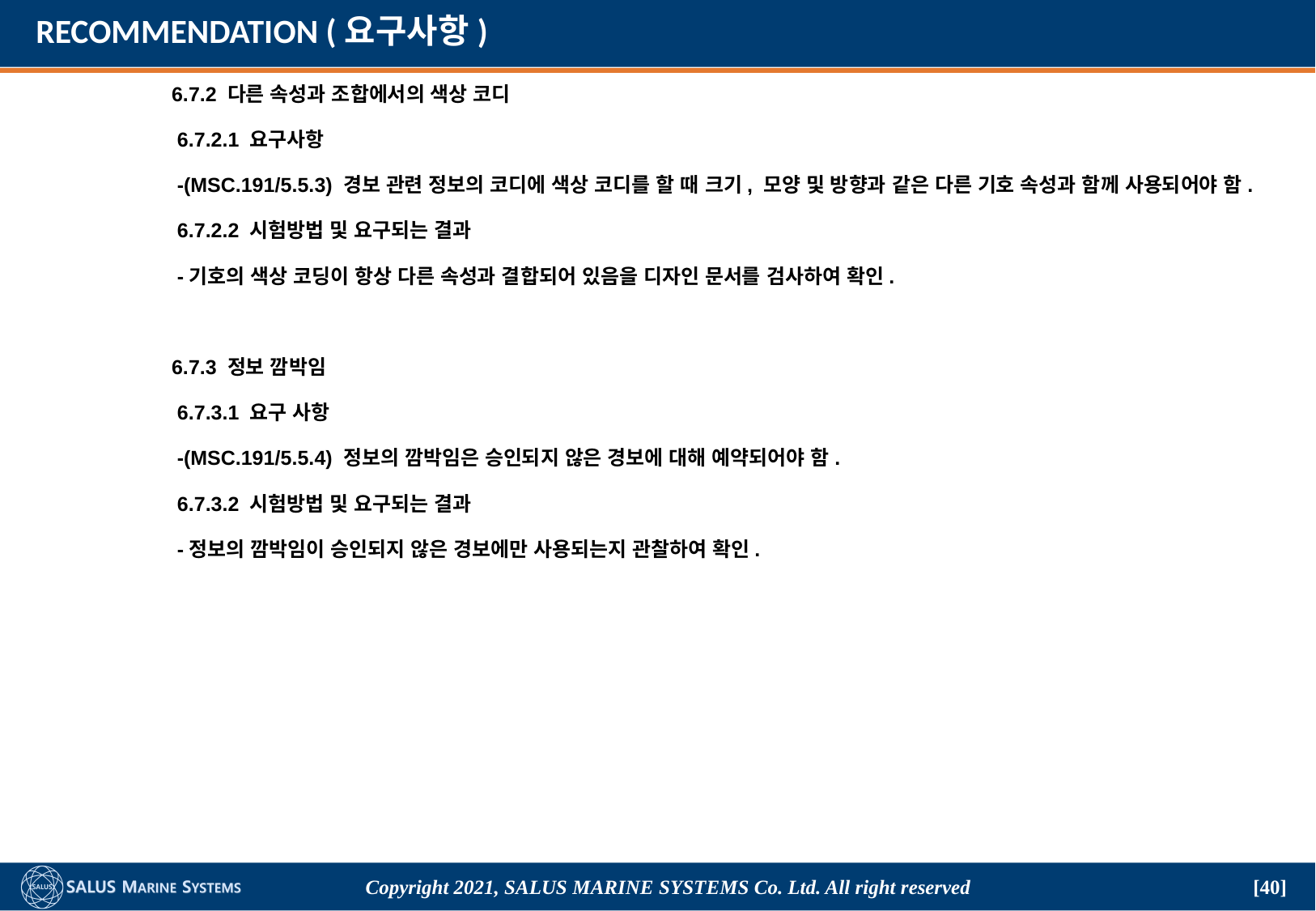

# RECOMMENDATION (요구사항)
	6.7.2 다른 속성과 조합에서의 색상 코디
	 6.7.2.1 요구사항
	 -(MSC.191/5.5.3) 경보 관련 정보의 코디에 색상 코디를 할 때 크기, 모양 및 방향과 같은 다른 기호 속성과 함께 사용되어야 함.
	 6.7.2.2 시험방법 및 요구되는 결과
	 -기호의 색상 코딩이 항상 다른 속성과 결합되어 있음을 디자인 문서를 검사하여 확인.

	6.7.3 정보 깜박임
	 6.7.3.1 요구 사항
	 -(MSC.191/5.5.4) 정보의 깜박임은 승인되지 않은 경보에 대해 예약되어야 함.
	 6.7.3.2 시험방법 및 요구되는 결과
	 -정보의 깜박임이 승인되지 않은 경보에만 사용되는지 관찰하여 확인.
Copyright 2021, SALUS Marine Systems Co. Ltd. All right reserved
[40]